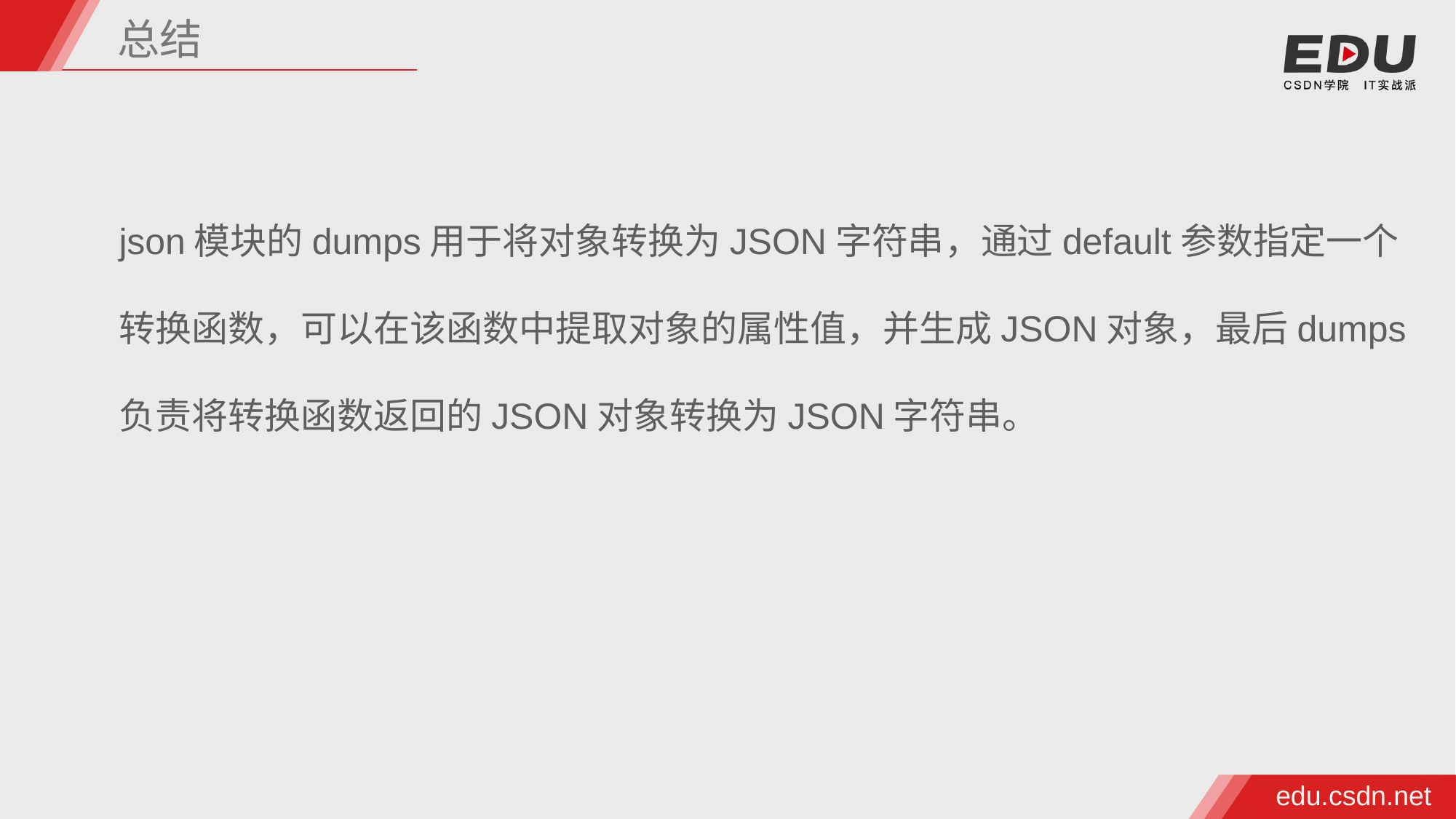

总结
json模块的dumps用于将对象转换为JSON字符串，通过default参数指定一个
转换函数，可以在该函数中提取对象的属性值，并生成JSON对象，最后dumps
负责将转换函数返回的JSON对象转换为JSON字符串。
edu.csdn.net